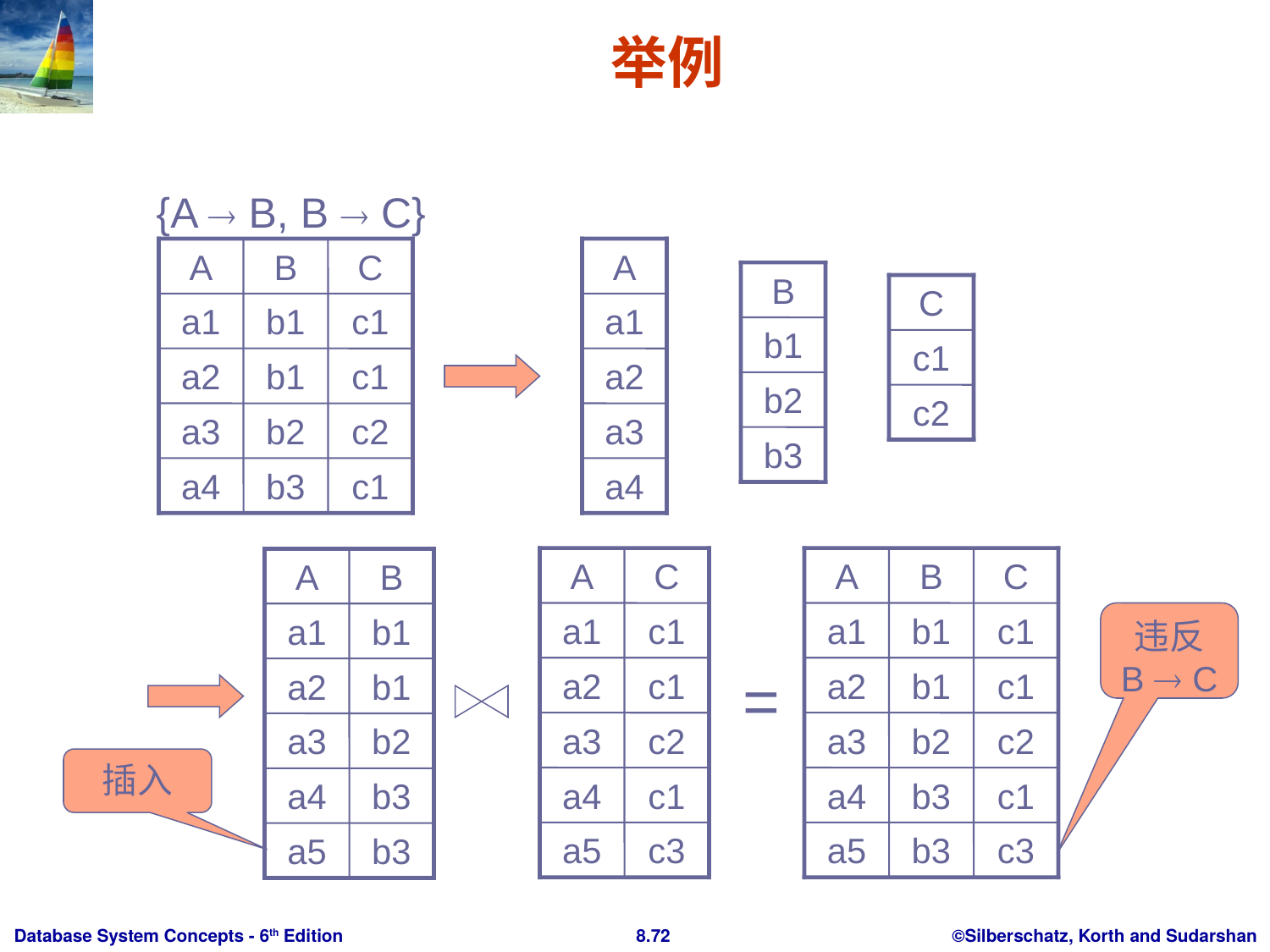

# 举例
{A → B, B → C}
A

B

C

a1

b1
c1
a2

b1
c1
a3

b2
c2
a4

b3
c1

A

a1

a2

a3

a4

B

b1

b2

b3

C

c1

c2

A

C

a1

c1
a2

c1
a3

c2
a4

c1
a5

c3

A

B

C

a1

b1
c1
a2

b1
c1
a3

b2
c2
a4

b3
c1
a5

b3
c3

A

B

a1

b1
a2

b1
a3

b2
a4

b3
a5

b3

违反
B → C
=

插入